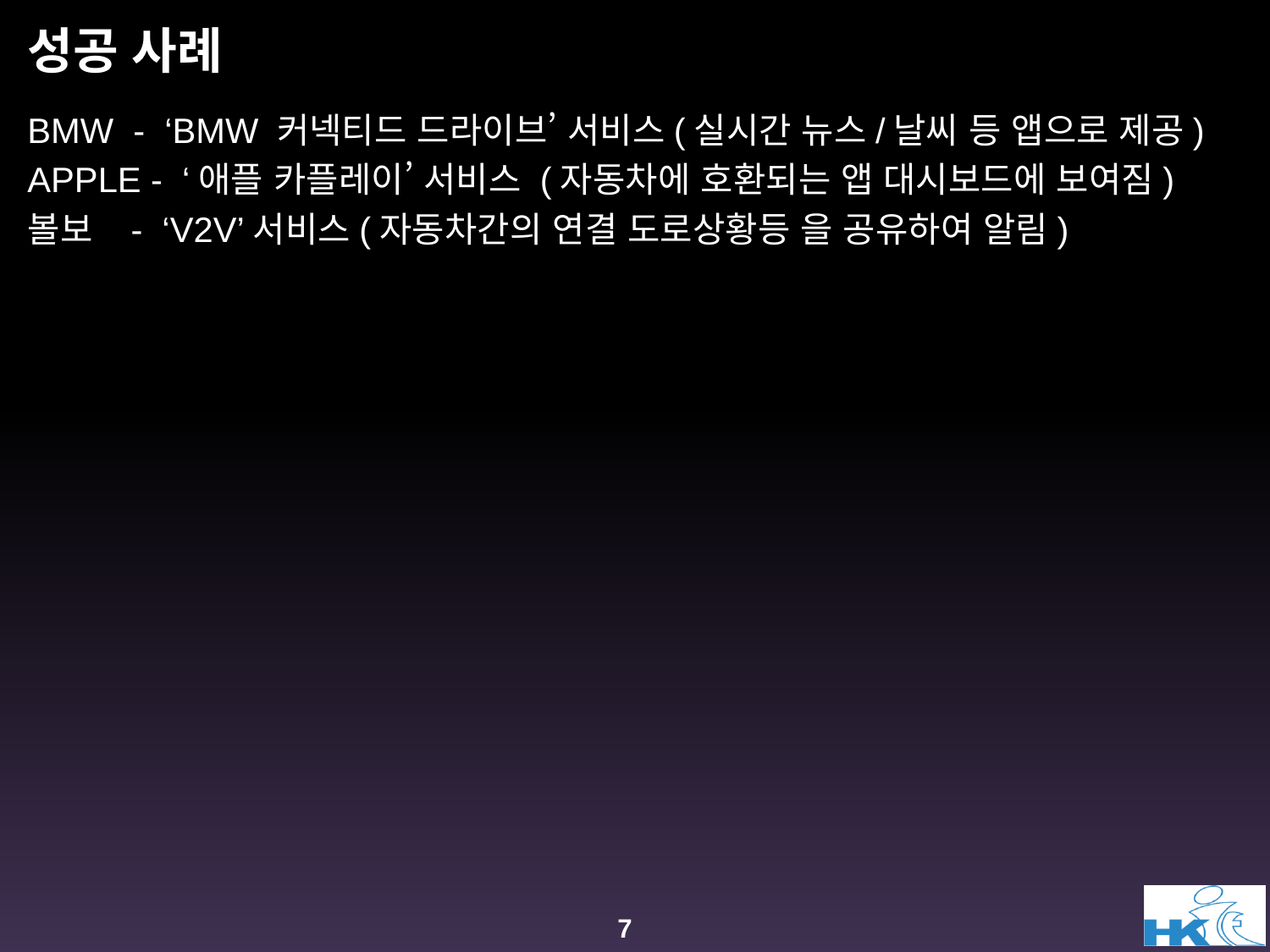

# 성공 사례
BMW  -  ‘BMW 커넥티드 드라이브’ 서비스(실시간 뉴스/날씨 등 앱으로 제공)
APPLE -  ‘애플 카플레이’ 서비스 (자동차에 호환되는 앱 대시보드에 보여짐)
볼보   -  ‘V2V’서비스(자동차간의 연결 도로상황등 을 공유하여 알림)
7